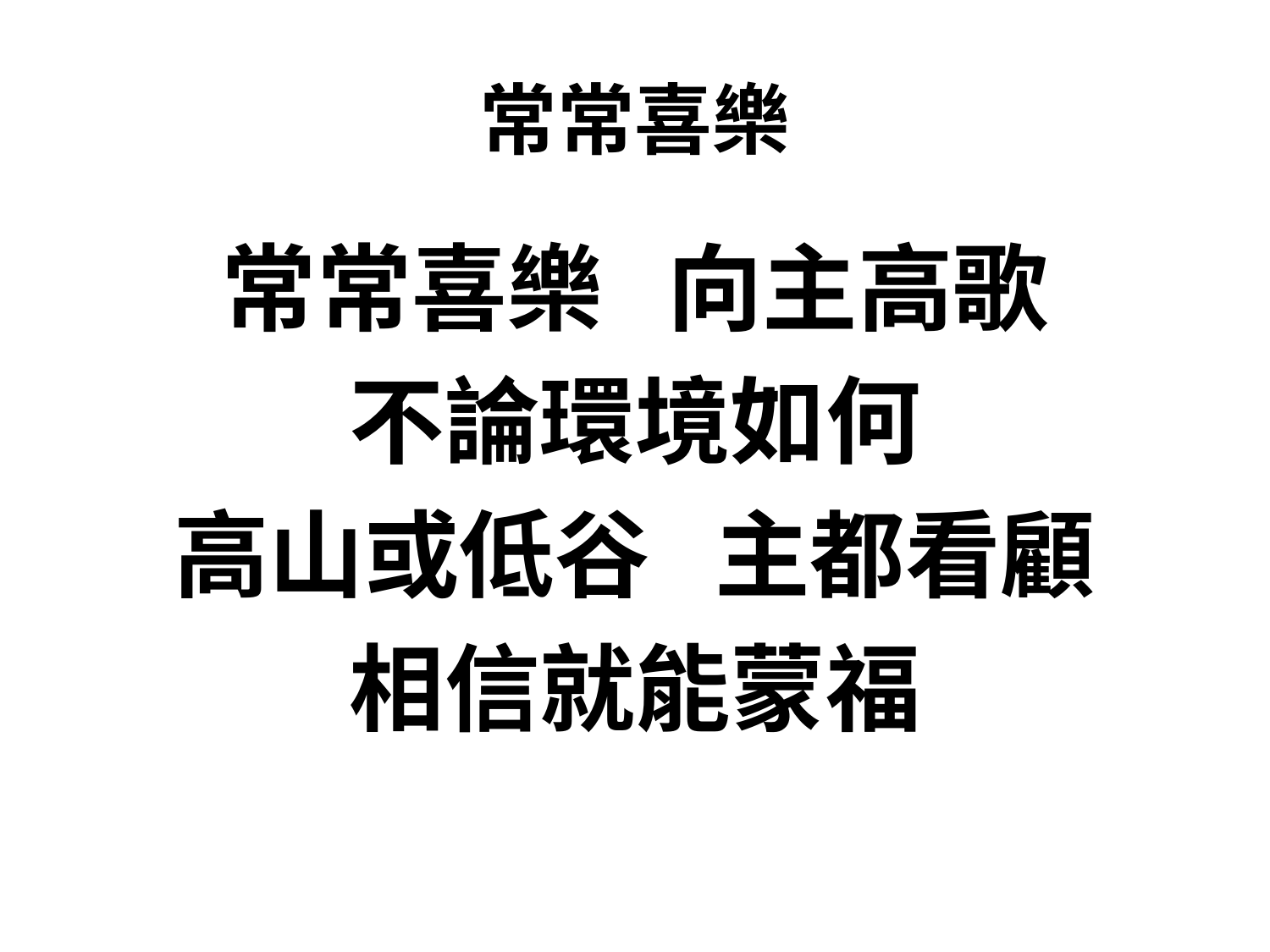

# 常常喜樂
常常喜樂   向主高歌
不論環境如何
高山或低谷   主都看顧
相信就能蒙福